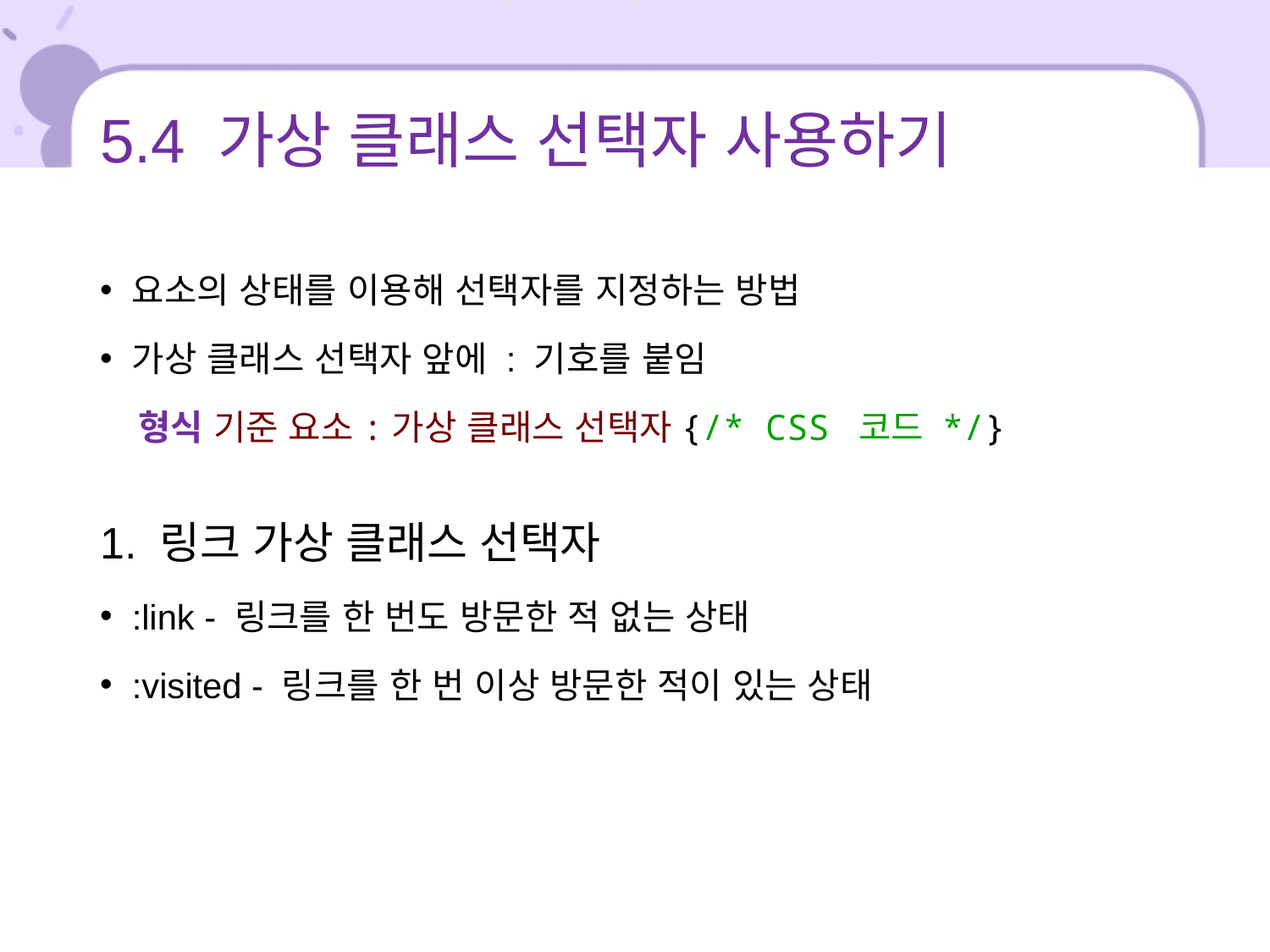

# 5.4 가상 클래스 선택자 사용하기
요소의 상태를 이용해 선택자를 지정하는 방법
가상 클래스 선택자 앞에 : 기호를 붙임
   형식 기준 요소:가상 클래스 선택자{/* CSS 코드 */}

1. 링크 가상 클래스 선택자
:link - 링크를 한 번도 방문한 적 없는 상태
:visited - 링크를 한 번 이상 방문한 적이 있는 상태